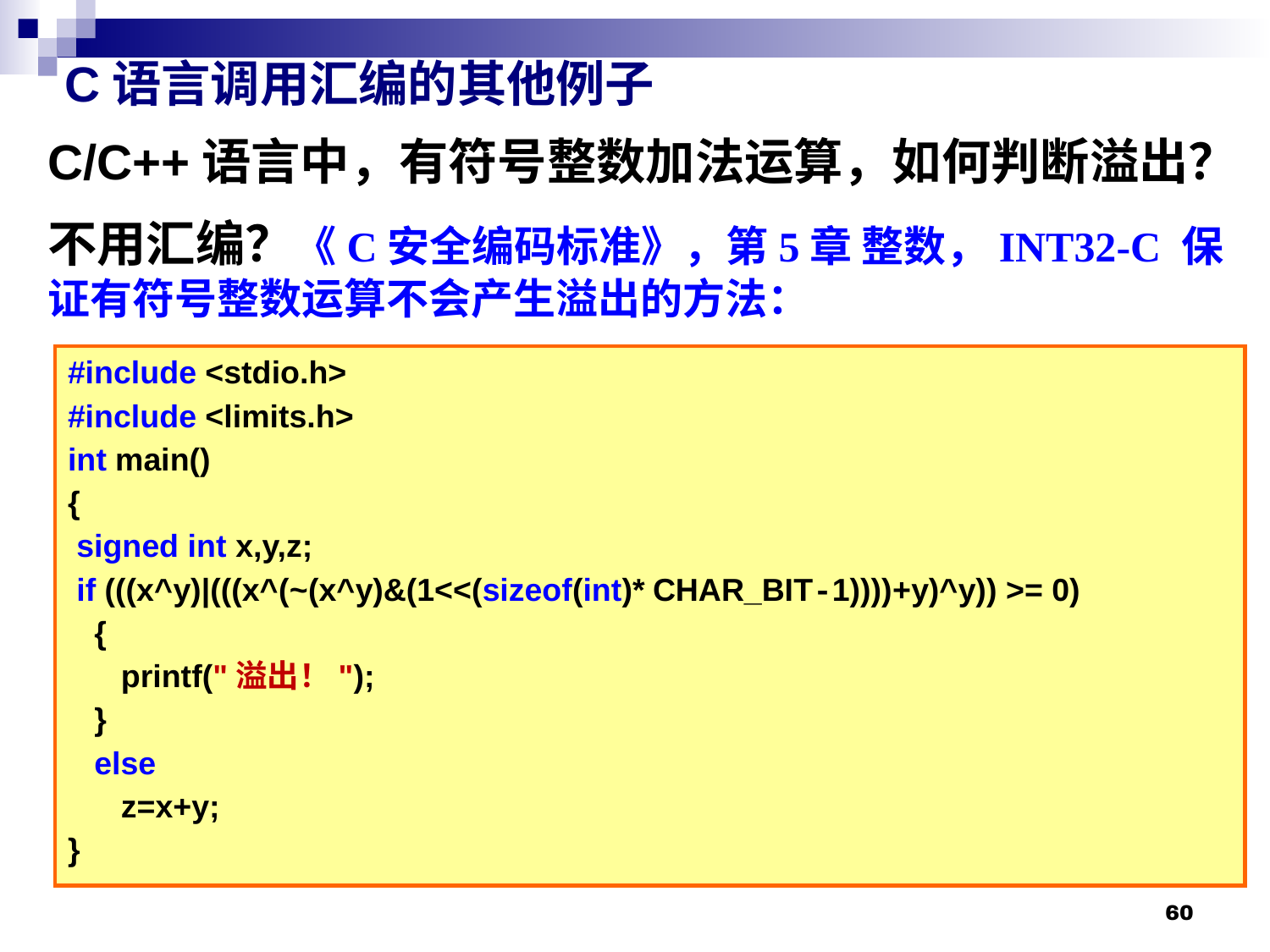

# C语言调用汇编的其他例子
C/C++语言中，有符号整数加法运算，如何判断溢出？
不用汇编？《C安全编码标准》，第5章 整数，INT32-C 保证有符号整数运算不会产生溢出的方法：

#include <stdio.h>
#include <limits.h>
int main()
{
 signed int x,y,z;
 if (((x^y)|(((x^(~(x^y)&(1<<(sizeof(int)* CHAR_BIT-1))))+y)^y)) >= 0)
   {
      printf("溢出！");
   }
   else
      z=x+y;
}
60